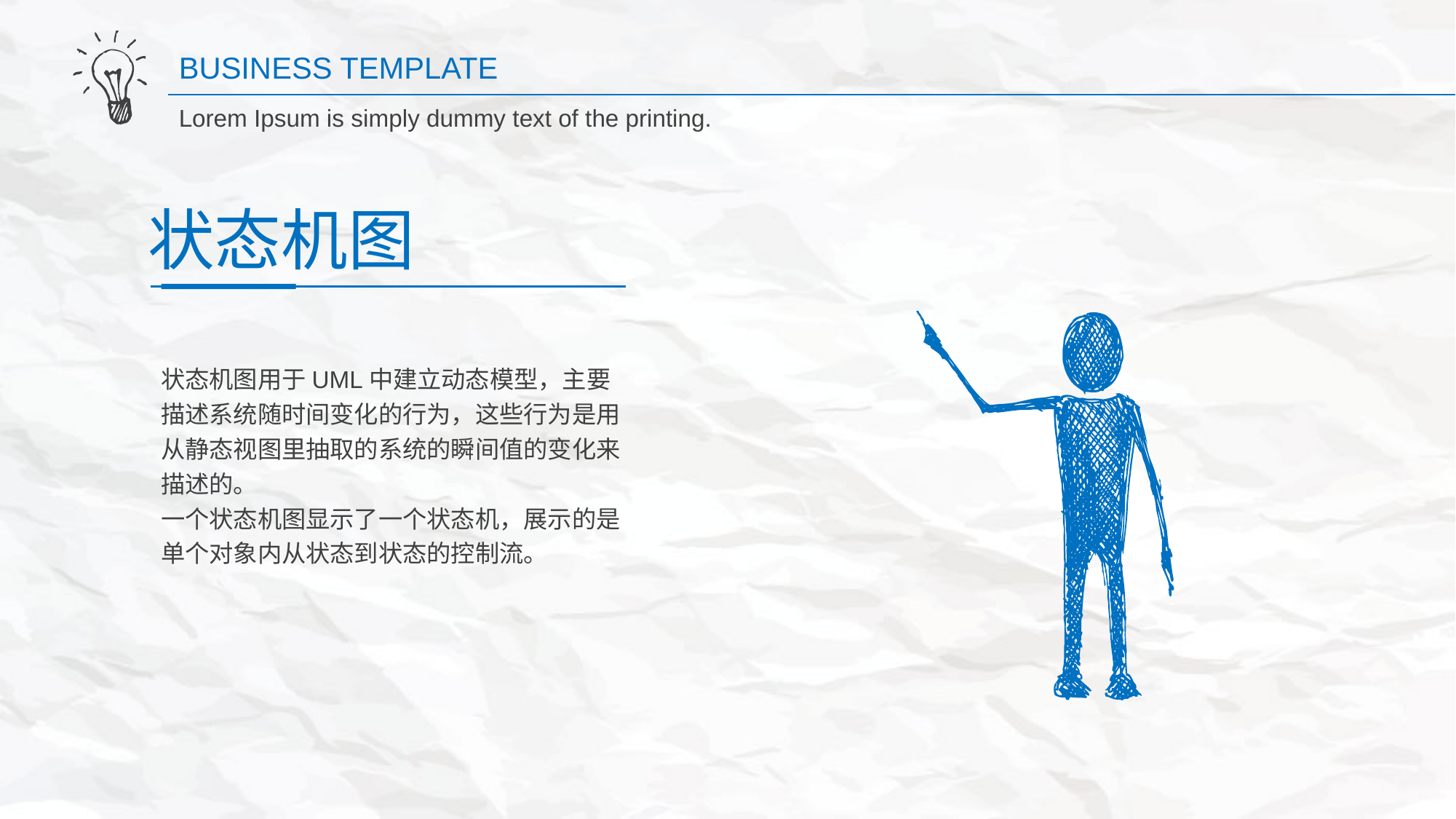

BUSINESS TEMPLATE
Lorem Ipsum is simply dummy text of the printing.
状态机图

状态机图用于UML中建立动态模型，主要描述系统随时间变化的行为，这些行为是用从静态视图里抽取的系统的瞬间值的变化来描述的。
一个状态机图显示了一个状态机，展示的是单个对象内从状态到状态的控制流。